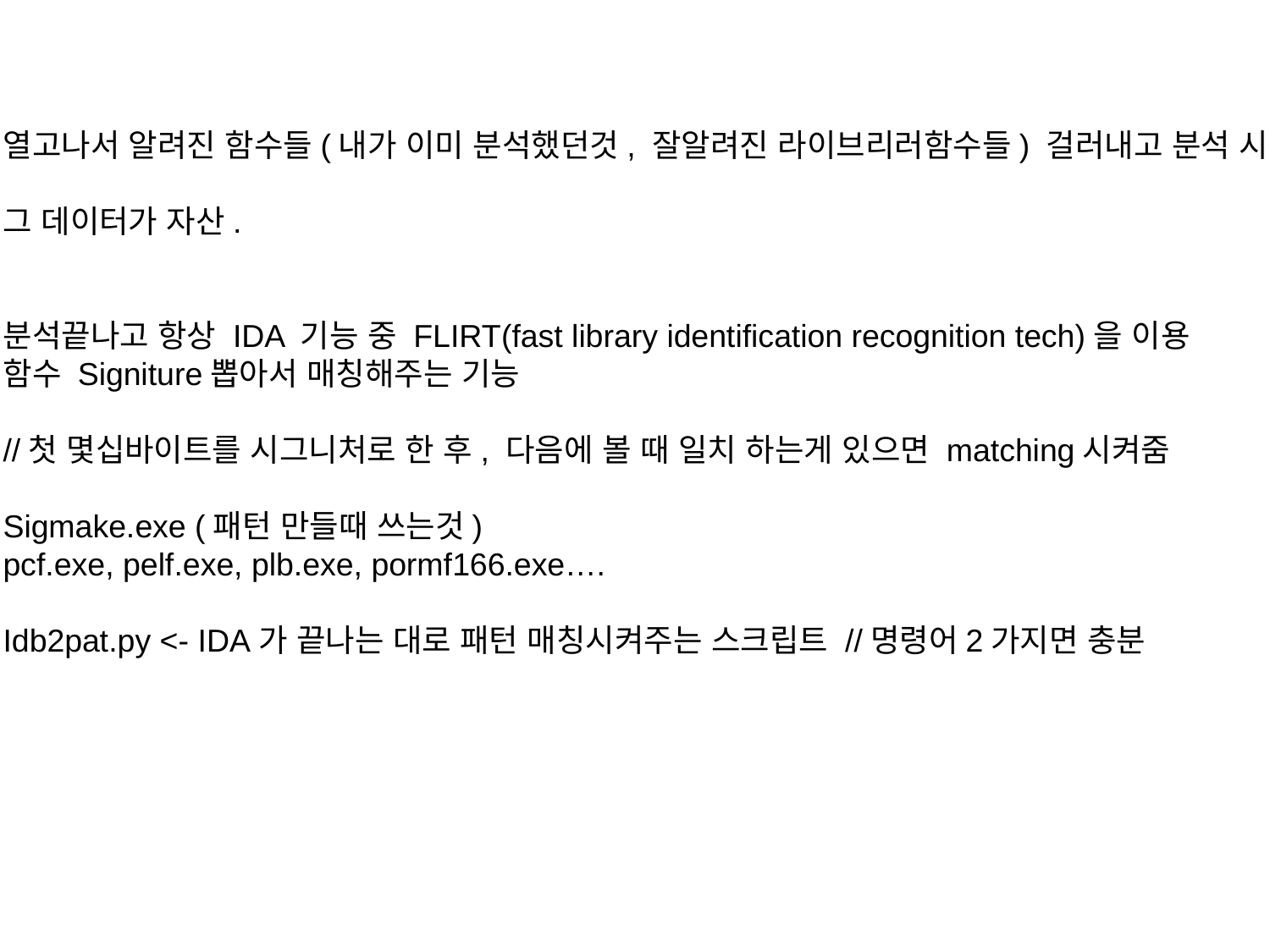

열고나서 알려진 함수들(내가 이미 분석했던것, 잘알려진 라이브리러함수들) 걸러내고 분석 시작 !

그 데이터가 자산.

분석끝나고 항상 IDA 기능 중 FLIRT(fast library identification recognition tech)을 이용
함수 Signiture뽑아서 매칭해주는 기능

//첫 몇십바이트를 시그니처로 한 후, 다음에 볼 때 일치 하는게 있으면 matching시켜줌

Sigmake.exe (패턴 만들때 쓰는것)
pcf.exe, pelf.exe, plb.exe, pormf166.exe….

Idb2pat.py <- IDA가 끝나는 대로 패턴 매칭시켜주는 스크립트 //명령어2가지면 충분